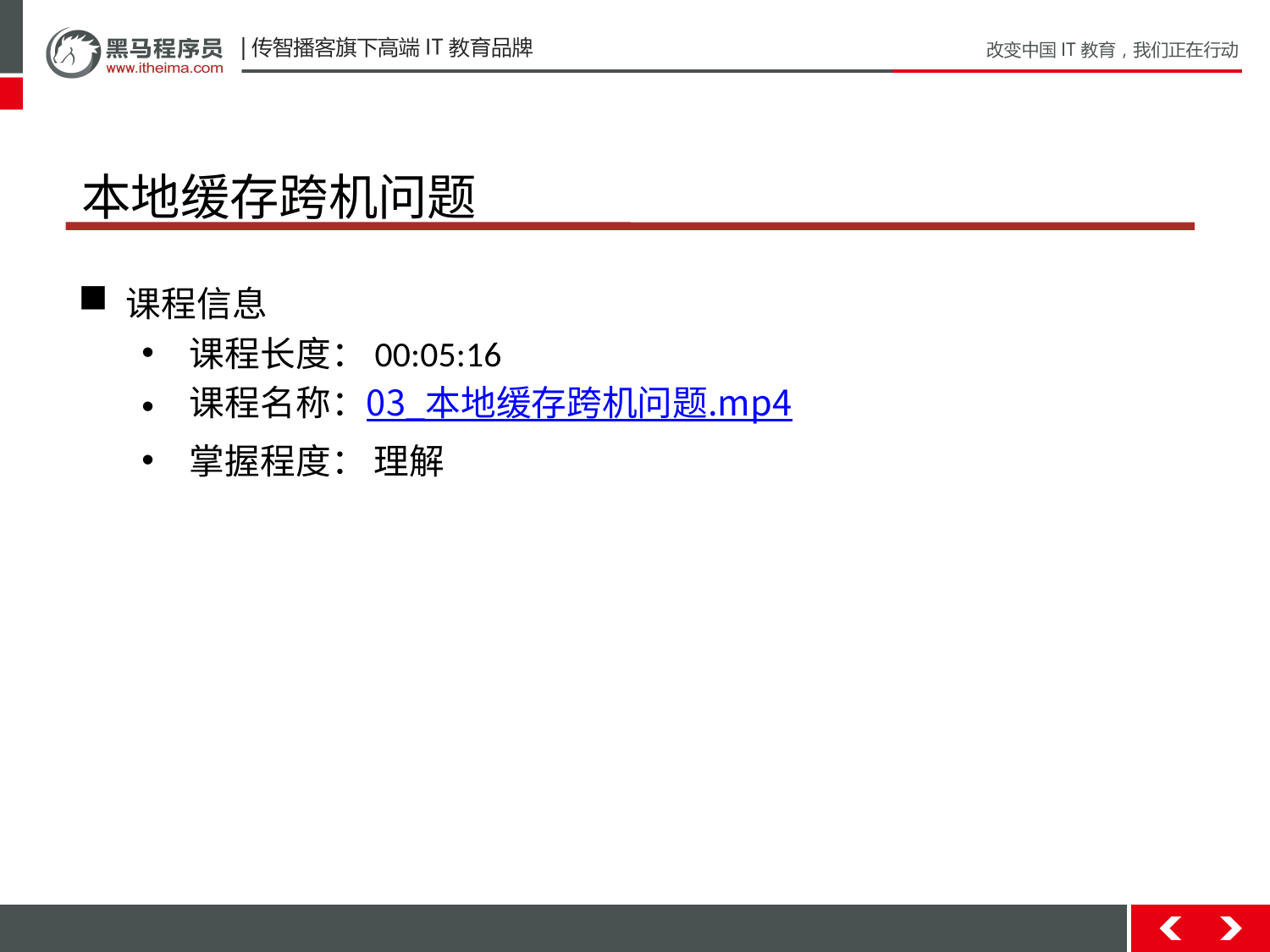

# 本地缓存跨机问题

课程信息
课程长度：00:05:16
课程名称：03_本地缓存跨机问题.mp4
掌握程度： 理解